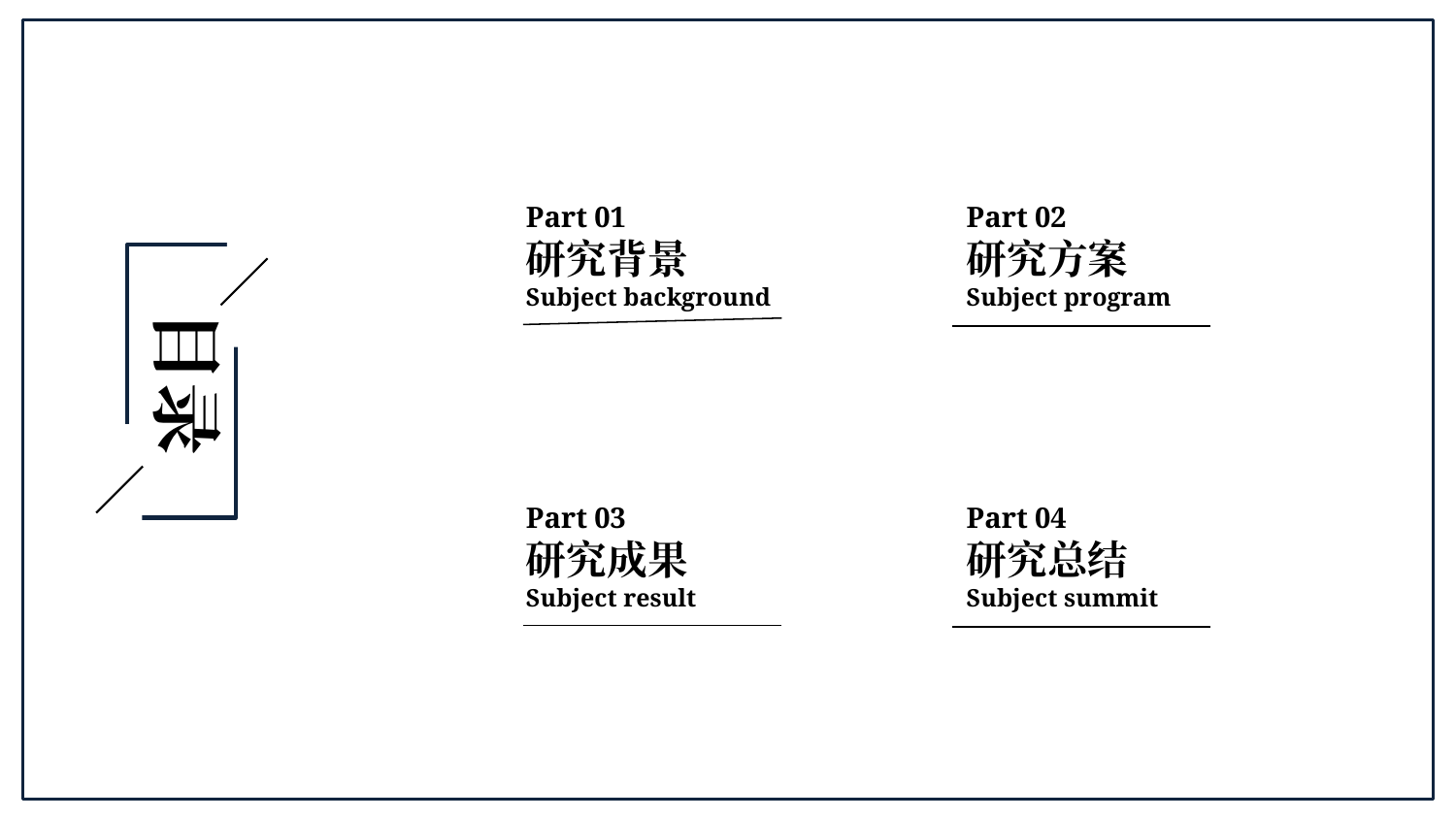

Part 01
研究背景
Subject background
Part 02
研究方案
Subject program

目录
Part 03
研究成果
Subject result
Part 04
研究总结
Subject summit